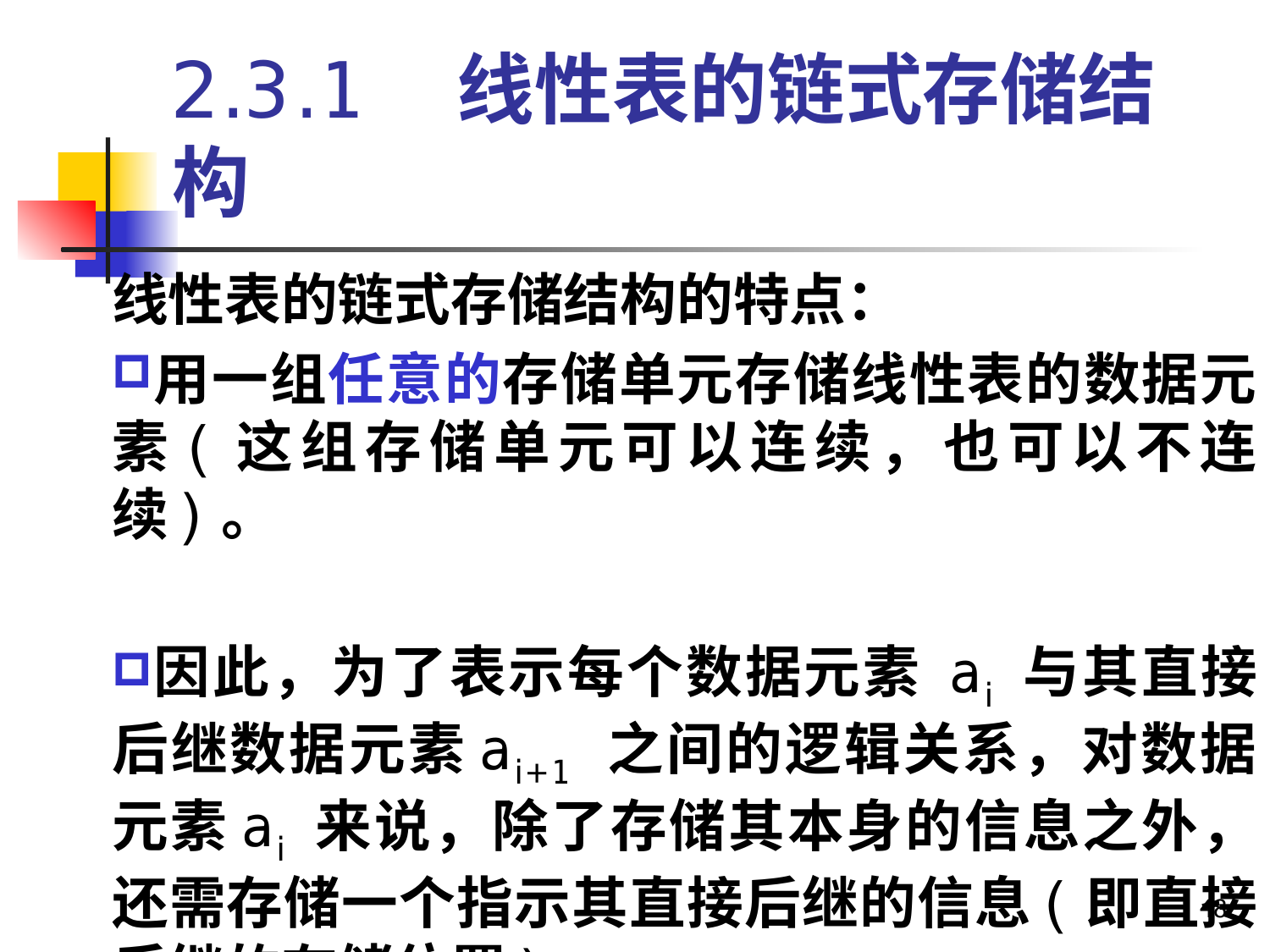

# 2.3.1   线性表的链式存储结构
线性表的链式存储结构的特点：
用一组任意的存储单元存储线性表的数据元素(这组存储单元可以连续，也可以不连续)。

因此，为了表示每个数据元素 ai 与其直接后继数据元素ai+1 之间的逻辑关系，对数据元素ai 来说，除了存储其本身的信息之外，还需存储一个指示其直接后继的信息(即直接后继的存储位置)。
48